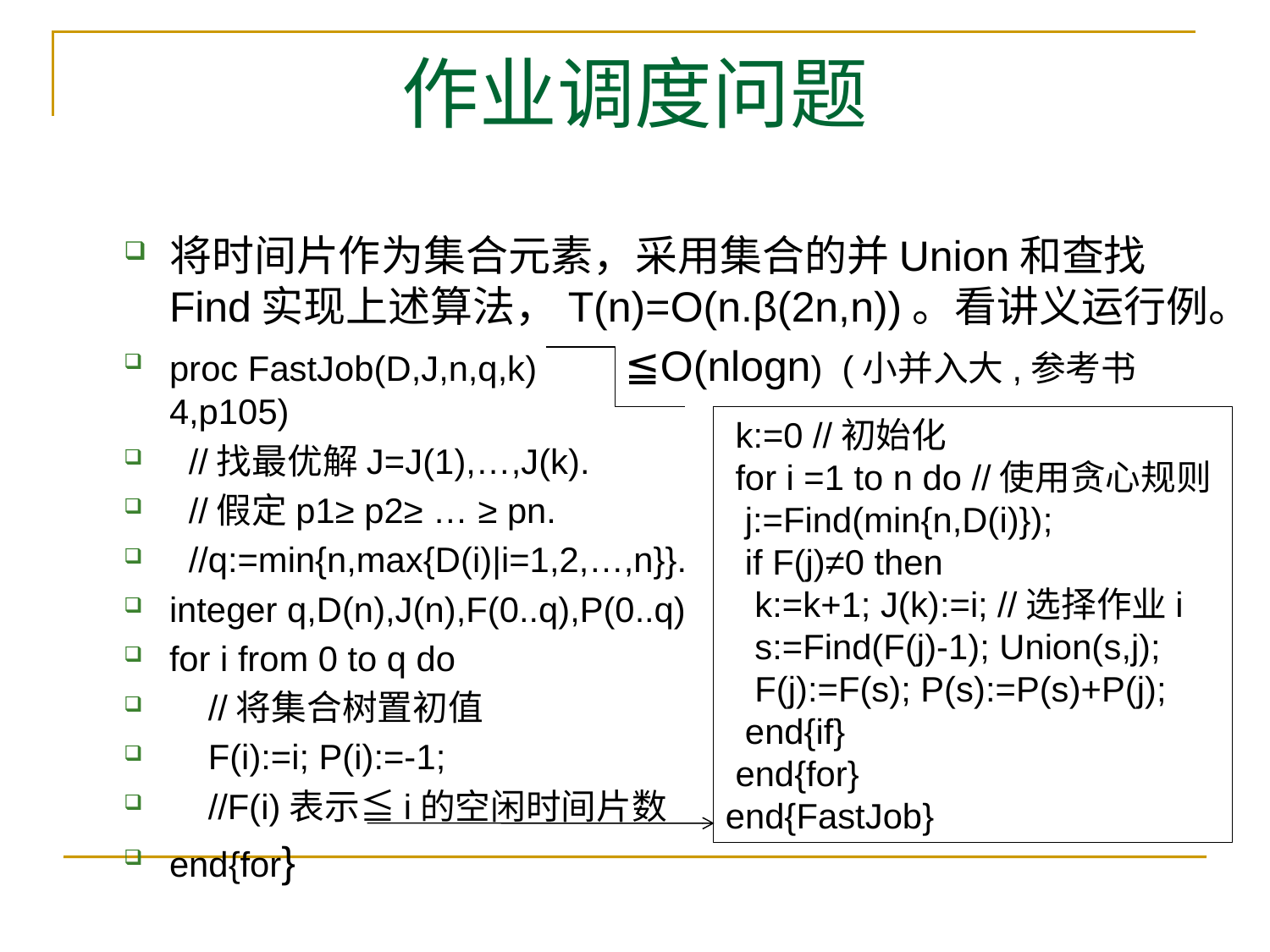

# 作业调度问题
将时间片作为集合元素，采用集合的并Union和查找Find实现上述算法，T(n)=O(n.β(2n,n))。看讲义运行例。
proc FastJob(D,J,n,q,k)         ≦O(nlogn)  (小并入大,参考书4,p105)
  //找最优解J=J(1),…,J(k).
  //假定p1≥ p2≥ … ≥ pn.
  //q:=min{n,max{D(i)|i=1,2,…,n}}.
integer q,D(n),J(n),F(0..q),P(0..q)
for i from 0 to q do
    //将集合树置初值
    F(i):=i; P(i):=-1;
    //F(i)表示≦i的空闲时间片数
end{for}
 k:=0 //初始化
 for i =1 to n do //使用贪心规则
  j:=Find(min{n,D(i)});
  if F(j)≠0 then
   k:=k+1; J(k):=i; //选择作业i
   s:=Find(F(j)-1); Union(s,j);
   F(j):=F(s); P(s):=P(s)+P(j);
  end{if}
 end{for}
end{FastJob}